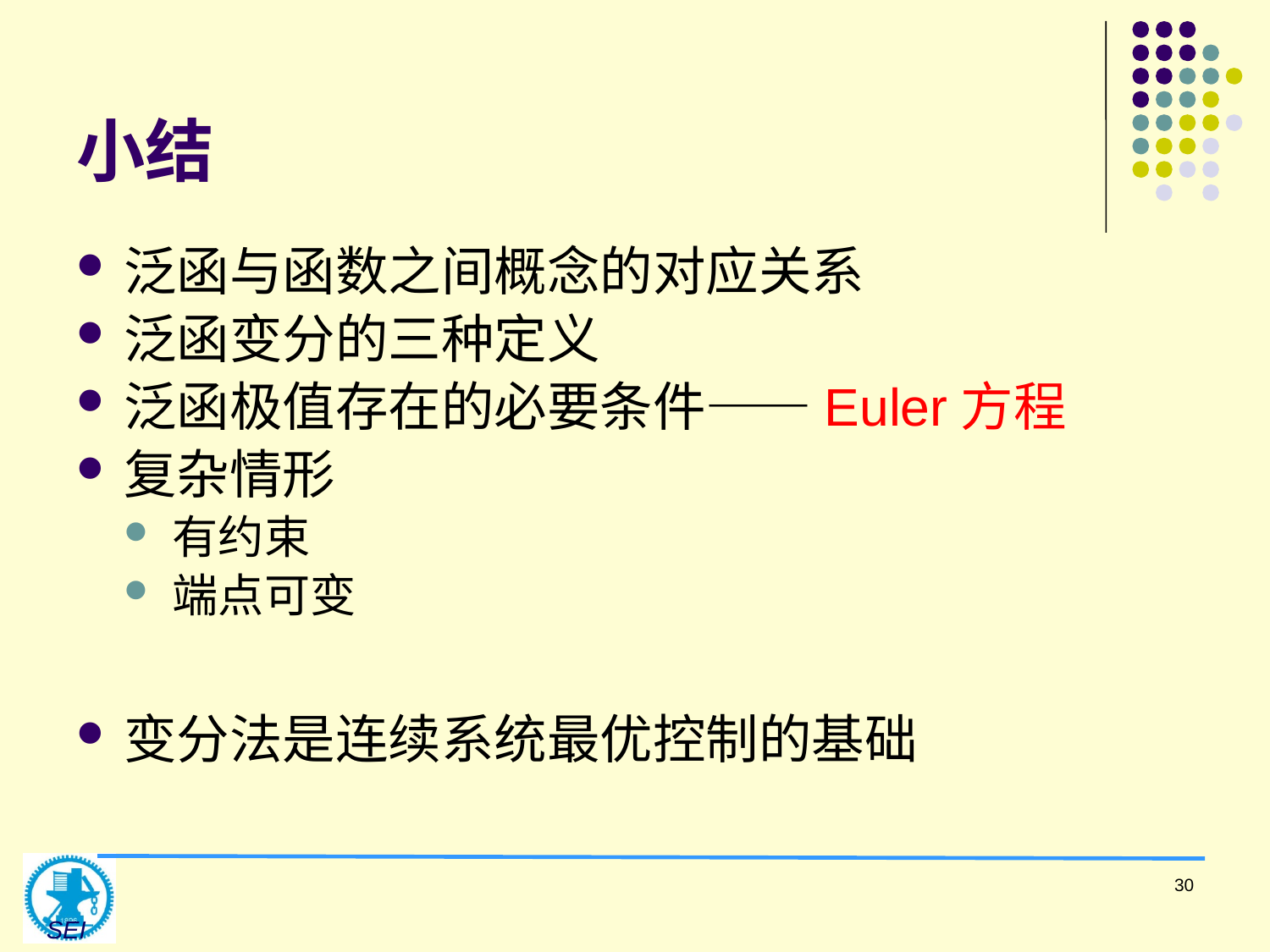

# 小结
泛函与函数之间概念的对应关系
泛函变分的三种定义
泛函极值存在的必要条件——Euler方程
复杂情形
有约束
端点可变

变分法是连续系统最优控制的基础
30